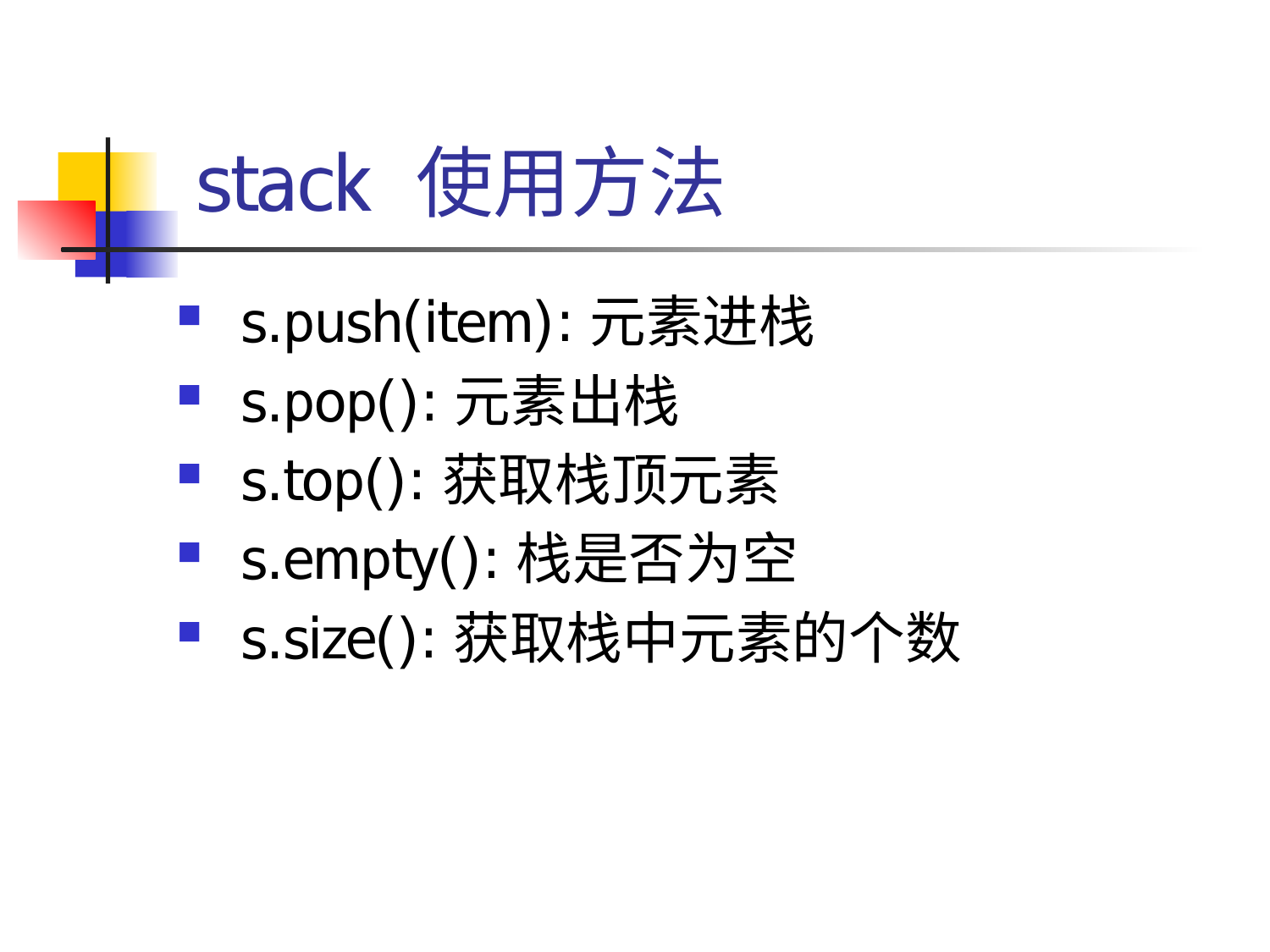

# stack 使用方法
 s.push(item):元素进栈
 s.pop():元素出栈
 s.top():获取栈顶元素
 s.empty():栈是否为空
 s.size():获取栈中元素的个数